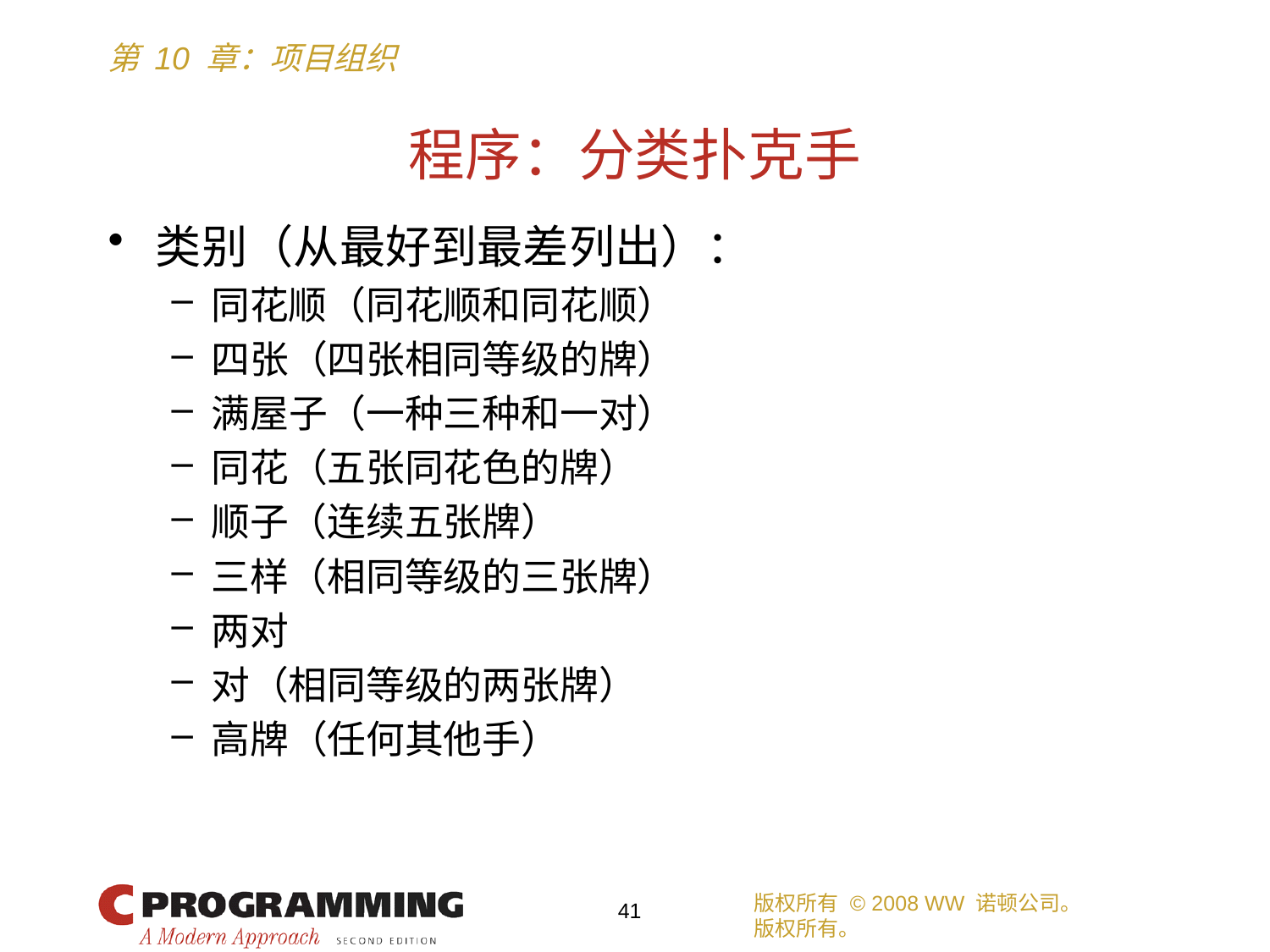

# 程序：分类扑克手
类别（从最好到最差列出）：
同花顺（同花顺和同花顺）
四张（四张相同等级的牌）
满屋子（一种三种和一对）
同花（五张同花色的牌）
顺子（连续五张牌）
三样（相同等级的三张牌）
两对
对（相同等级的两张牌）
高牌（任何其他手）
版权所有 © 2008 WW 诺顿公司。
版权所有。
41